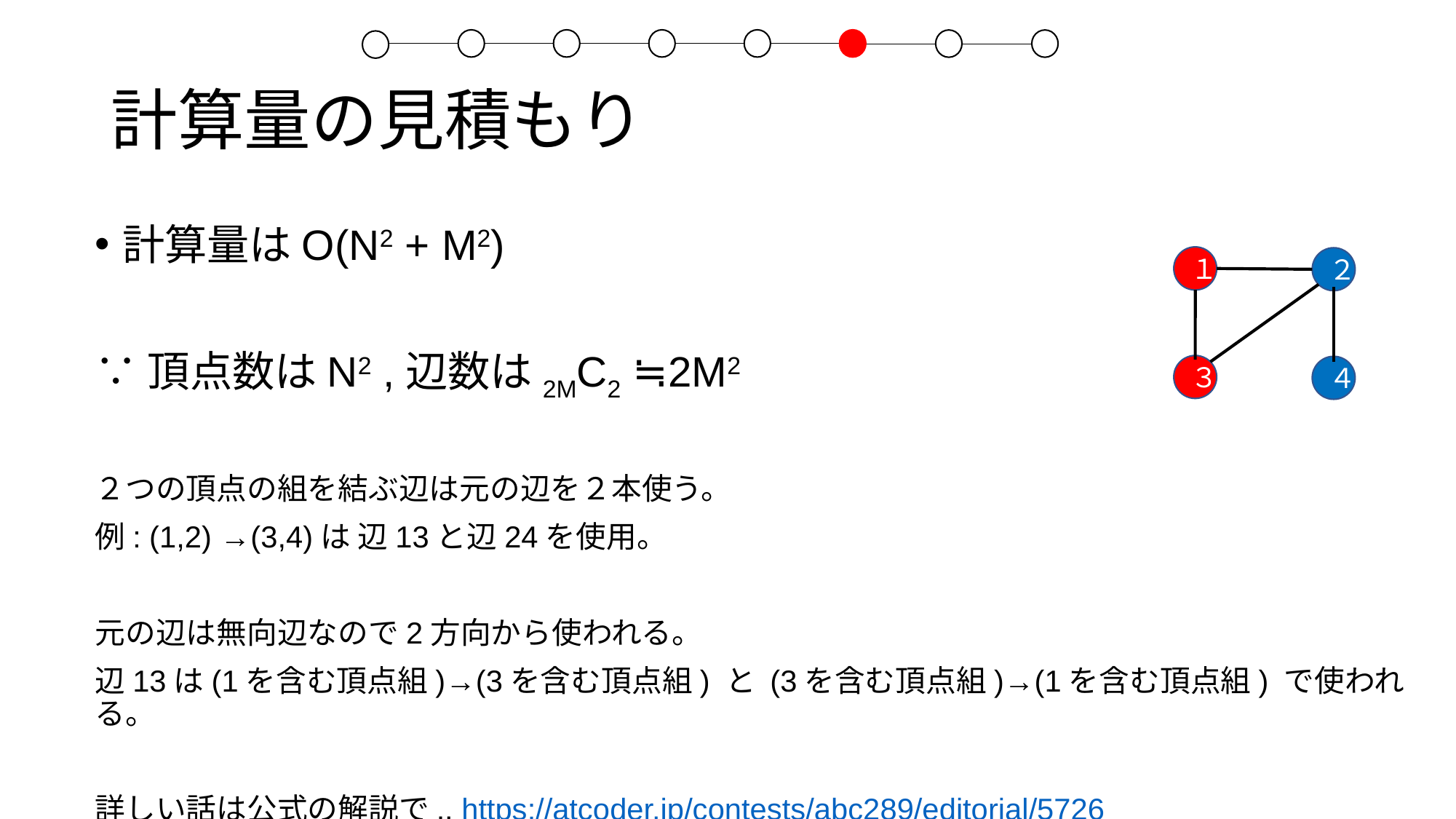

# 計算量の見積もり
計算量はO(N2 + M2)

∵頂点数はN2 ,辺数は2MC2 ≒2M2

２つの頂点の組を結ぶ辺は元の辺を２本使う。
例: (1,2) →(3,4)は 辺13と辺24を使用。

元の辺は無向辺なので2方向から使われる。
辺13は(1を含む頂点組)→(3を含む頂点組) と (3を含む頂点組)→(1を含む頂点組) で使われる。

詳しい話は公式の解説で.. https://atcoder.jp/contests/abc289/editorial/5726

１
２
３
４